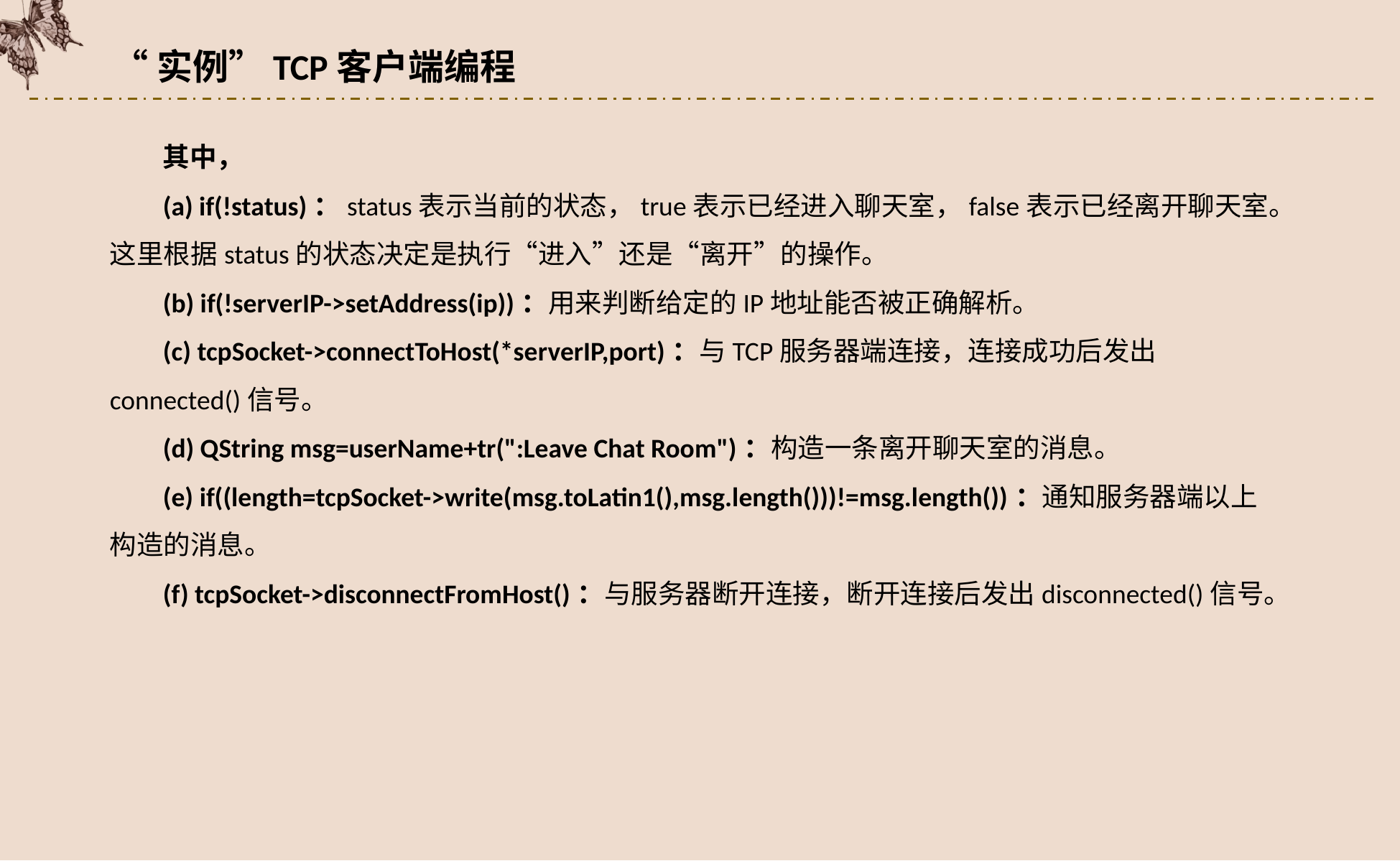

“实例”TCP客户端编程
其中，
(a) if(!status)：status表示当前的状态，true表示已经进入聊天室，false表示已经离开聊天室。这里根据status的状态决定是执行“进入”还是“离开”的操作。
(b) if(!serverIP->setAddress(ip))：用来判断给定的IP地址能否被正确解析。
(c) tcpSocket->connectToHost(*serverIP,port)：与TCP服务器端连接，连接成功后发出connected()信号。
(d) QString msg=userName+tr(":Leave Chat Room")：构造一条离开聊天室的消息。
(e) if((length=tcpSocket->write(msg.toLatin1(),msg.length()))!=msg.length())：通知服务器端以上构造的消息。
(f) tcpSocket->disconnectFromHost()：与服务器断开连接，断开连接后发出disconnected()信号。